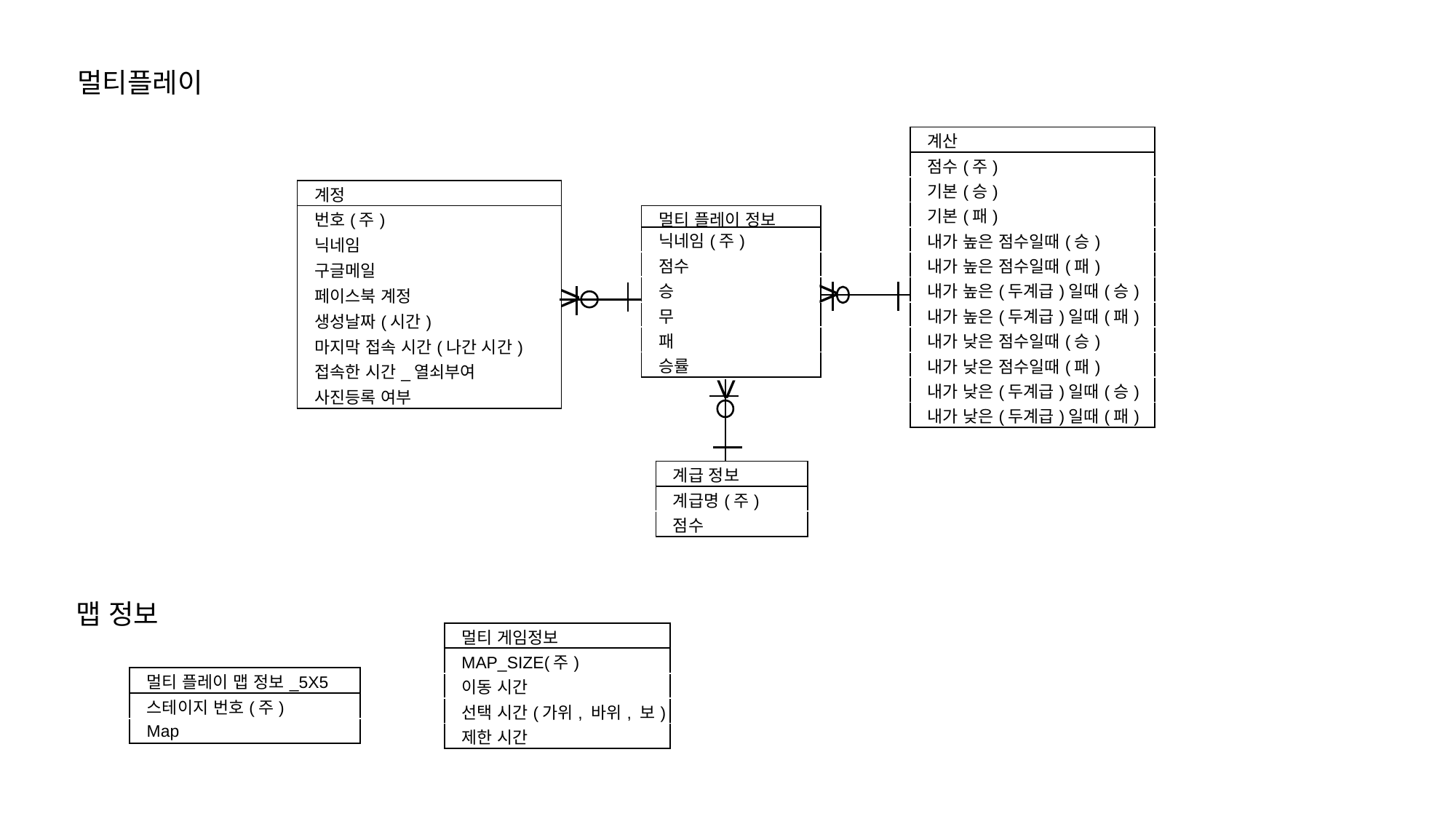

멀티플레이
| 계산 |
| --- |
| 점수(주) |
| 기본(승) |
| 기본(패) |
| 내가 높은 점수일때(승) |
| 내가 높은 점수일때(패) |
| 내가 높은(두계급)일때(승) |
| 내가 높은(두계급)일때(패) |
| 내가 낮은 점수일때(승) |
| 내가 낮은 점수일때(패) |
| 내가 낮은(두계급)일때(승) |
| 내가 낮은(두계급)일때(패) |
| 계정 |
| --- |
| 번호(주) |
| 닉네임 |
| 구글메일 |
| 페이스북 계정 |
| 생성날짜(시간) |
| 마지막 접속 시간(나간 시간) |
| 접속한 시간\_열쇠부여 |
| 사진등록 여부 |
| 멀티 플레이 정보 |
| --- |
| 닉네임(주) |
| 점수 |
| 승 |
| 무 |
| 패 |
| 승률 |
>

>

>

| 계급 정보 |
| --- |
| 계급명(주) |
| 점수 |
맵 정보
| 멀티 게임정보 |
| --- |
| MAP\_SIZE(주) |
| 이동 시간 |
| 선택 시간(가위, 바위, 보) |
| 제한 시간 |
| 멀티 플레이 맵 정보\_5X5 |
| --- |
| 스테이지 번호(주) |
| Map |